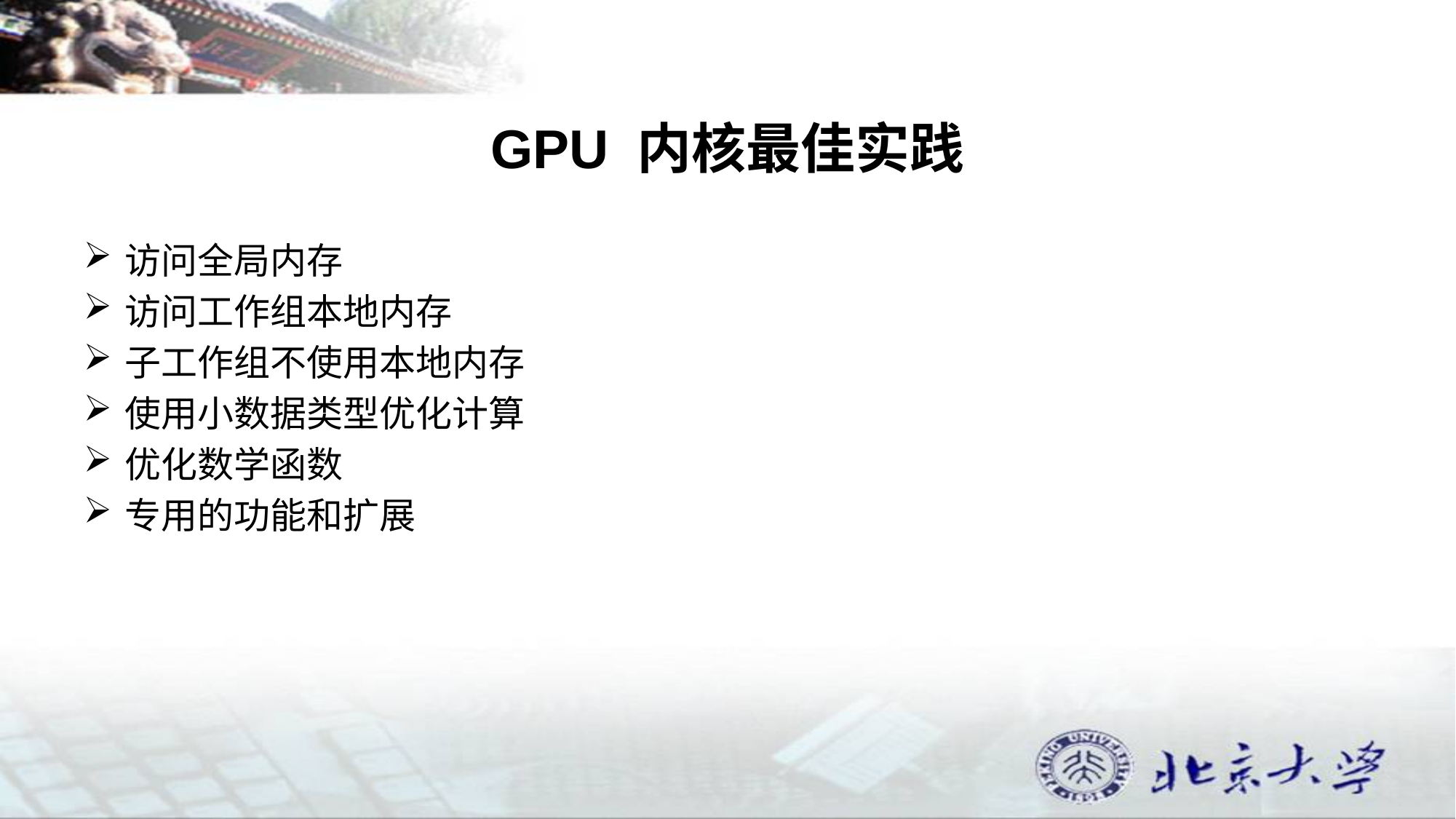

# GPU 内核最佳实践
访问全局内存
访问工作组本地内存
子工作组不使用本地内存
使用小数据类型优化计算
优化数学函数
专用的功能和扩展